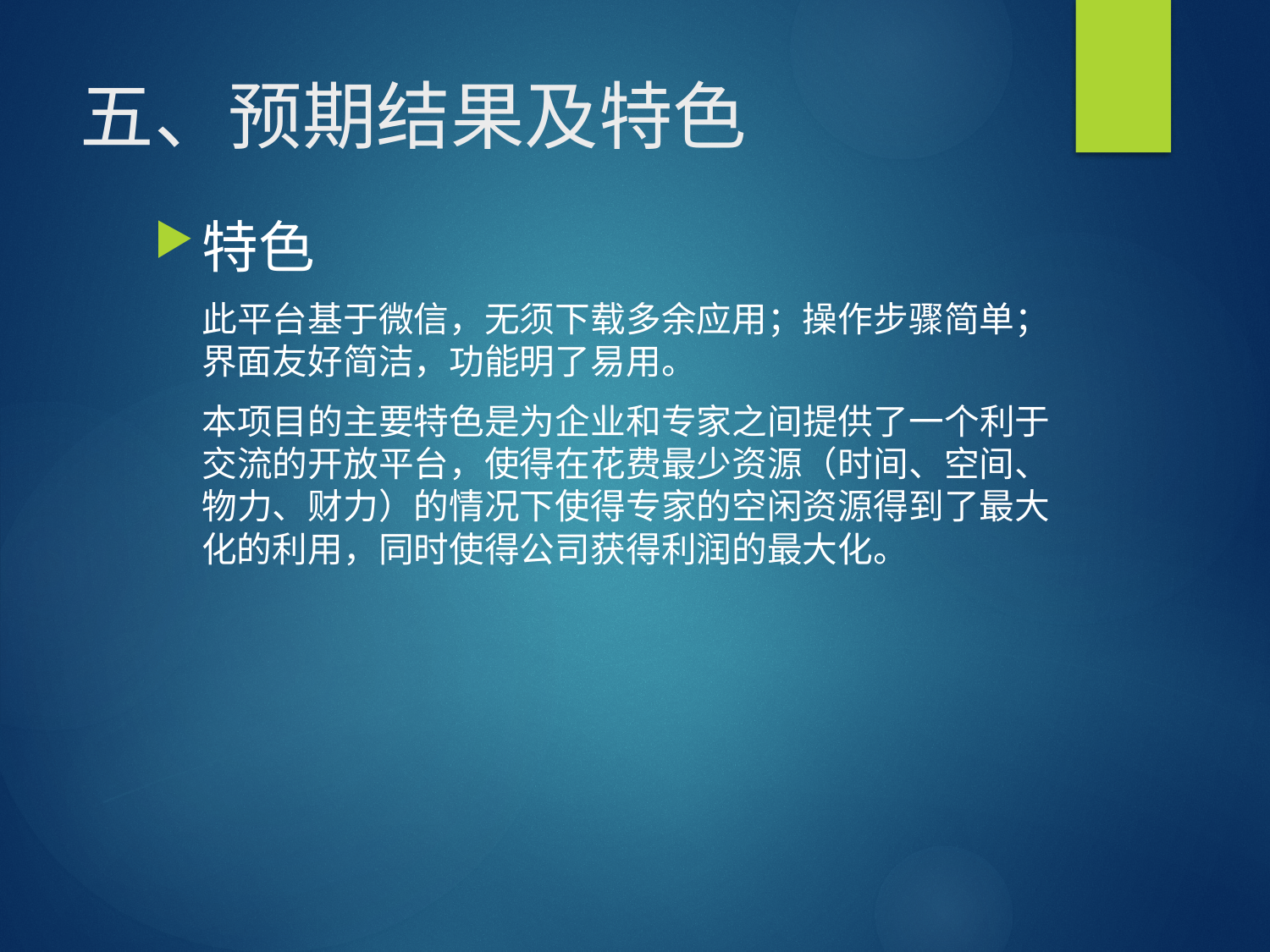

# 五、预期结果及特色
特色
     此平台基于微信，无须下载多余应用；操作步骤简单；界面友好简洁，功能明了易用。
     本项目的主要特色是为企业和专家之间提供了一个利于交流的开放平台，使得在花费最少资源（时间、空间、物力、财力）的情况下使得专家的空闲资源得到了最大化的利用，同时使得公司获得利润的最大化。